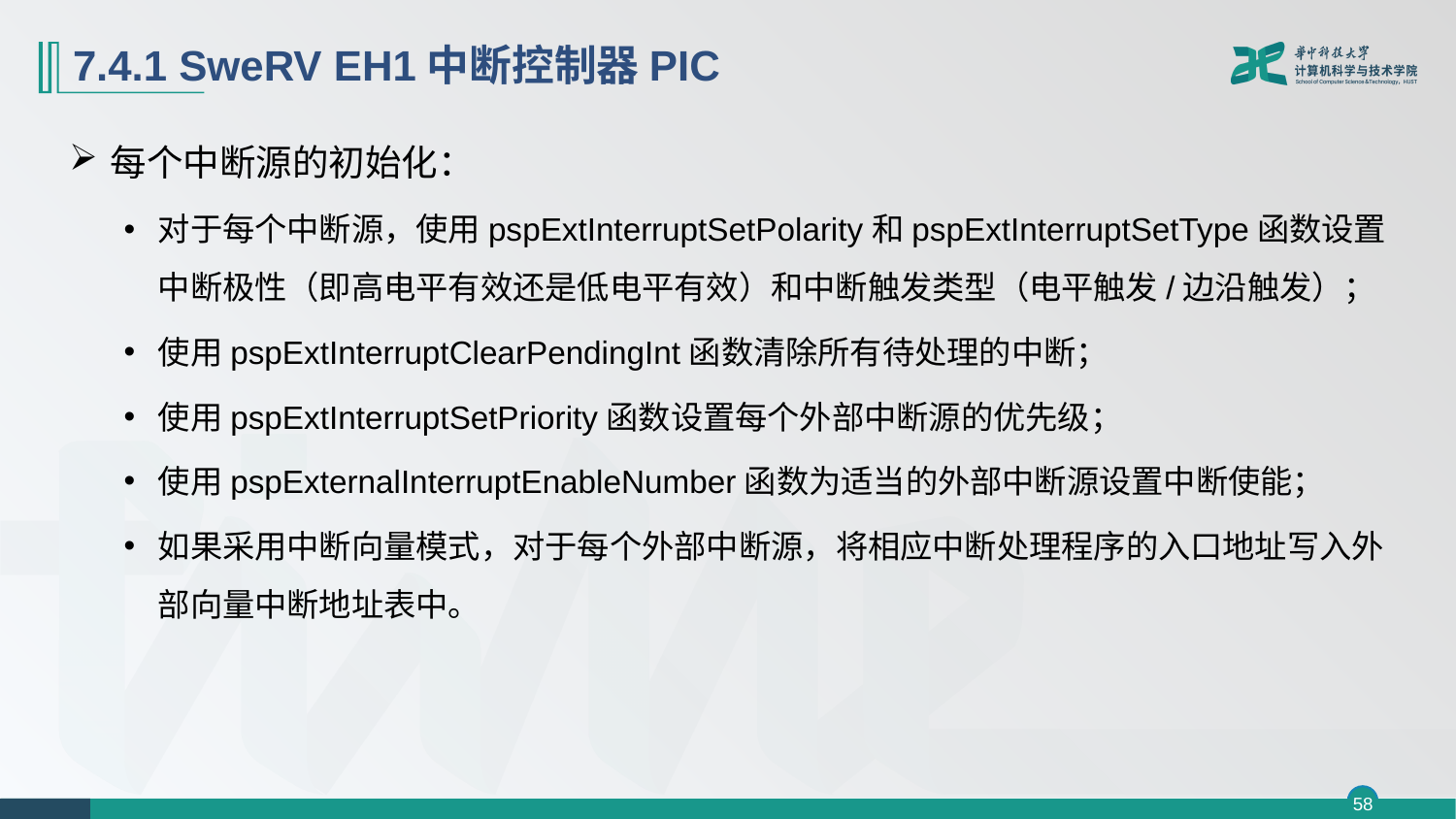

# 7.4.1 SweRV EH1中断控制器PIC
每个中断源的初始化：
对于每个中断源，使用pspExtInterruptSetPolarity和pspExtInterruptSetType函数设置中断极性（即高电平有效还是低电平有效）和中断触发类型（电平触发/边沿触发）；
使用pspExtInterruptClearPendingInt函数清除所有待处理的中断；
使用pspExtInterruptSetPriority函数设置每个外部中断源的优先级；
使用pspExternalInterruptEnableNumber函数为适当的外部中断源设置中断使能；
如果采用中断向量模式，对于每个外部中断源，将相应中断处理程序的入口地址写入外部向量中断地址表中。